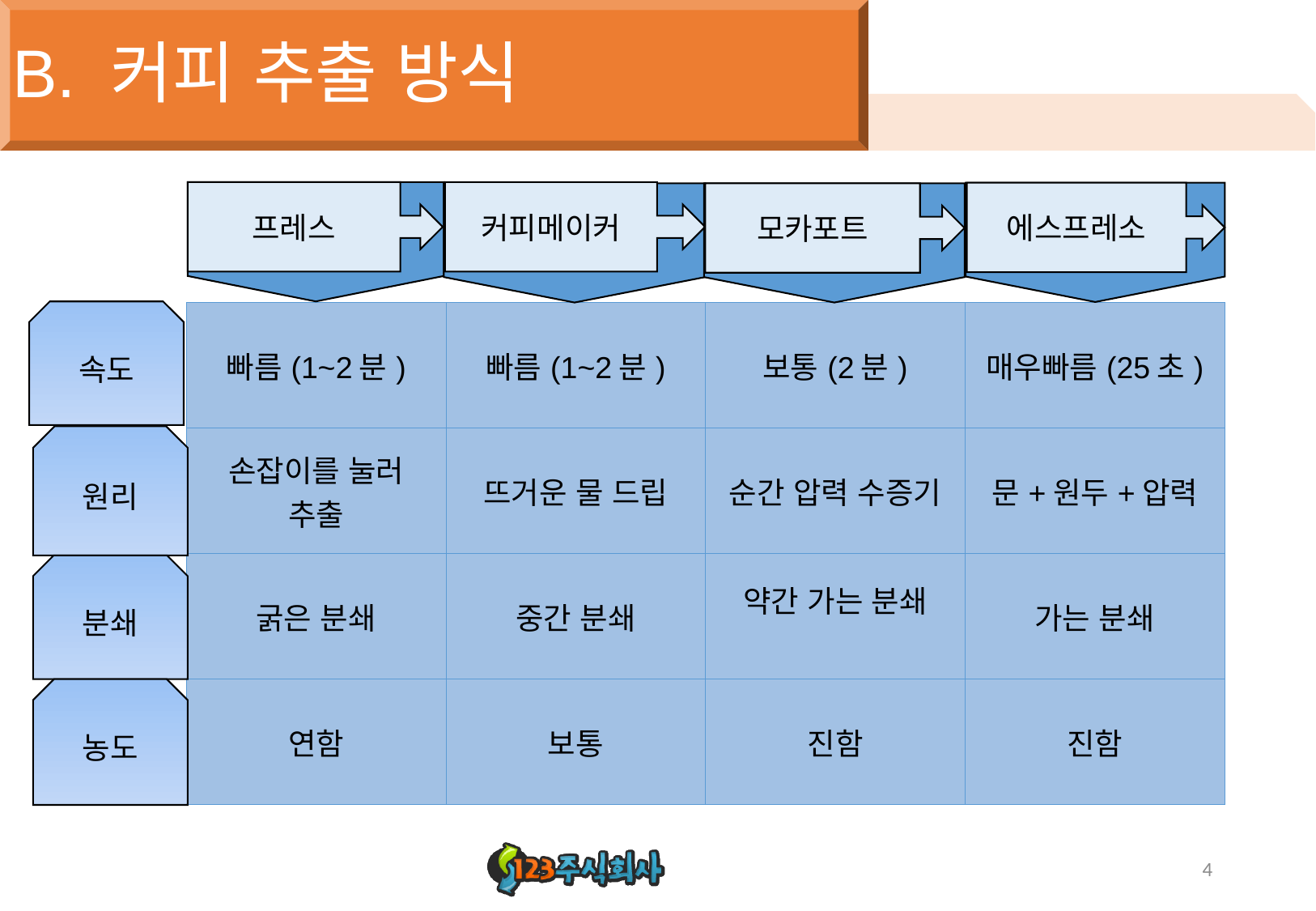

# B. 커피 추출 방식

커피메이커
프레스
에스프레소
모카포트
속도
| 빠름(1~2분) | 빠름(1~2분) | 보통(2분) | 매우빠름(25초) |
| --- | --- | --- | --- |
| 손잡이를 눌러 추출 | 뜨거운 물 드립 | 순간 압력 수증기 | 문+원두+압력 |
| 굵은 분쇄 | 중간 분쇄 | 약간 가는 분쇄 | 가는 분쇄 |
| 연함 | 보통 | 진함 | 진함 |
원리
분쇄
농도
4